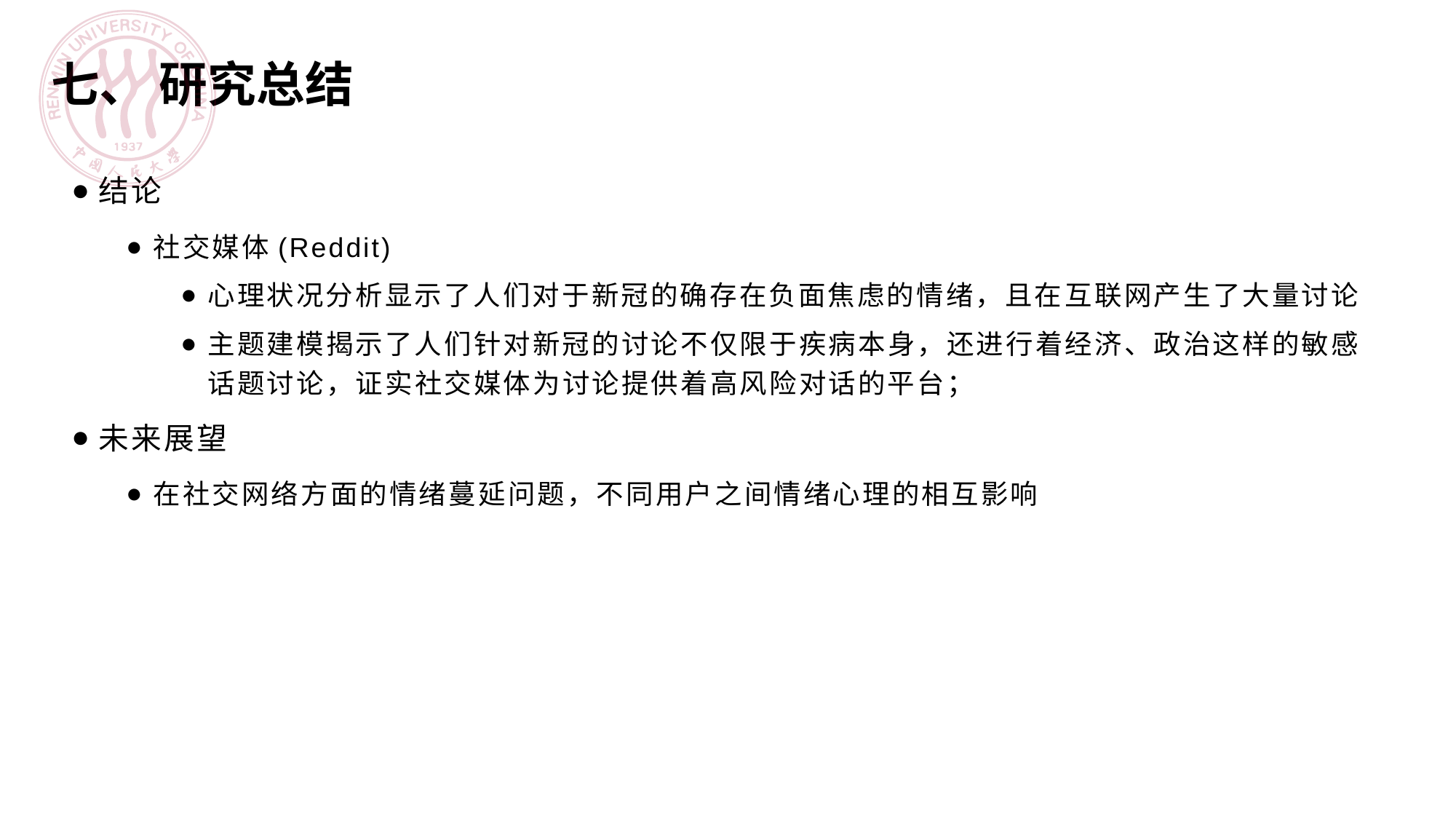

七、 研究总结
结论
社交媒体(Reddit)
心理状况分析显示了人们对于新冠的确存在负面焦虑的情绪，且在互联网产生了大量讨论
主题建模揭示了人们针对新冠的讨论不仅限于疾病本身，还进行着经济、政治这样的敏感话题讨论，证实社交媒体为讨论提供着高风险对话的平台；
未来展望
在社交网络方面的情绪蔓延问题，不同用户之间情绪心理的相互影响
14